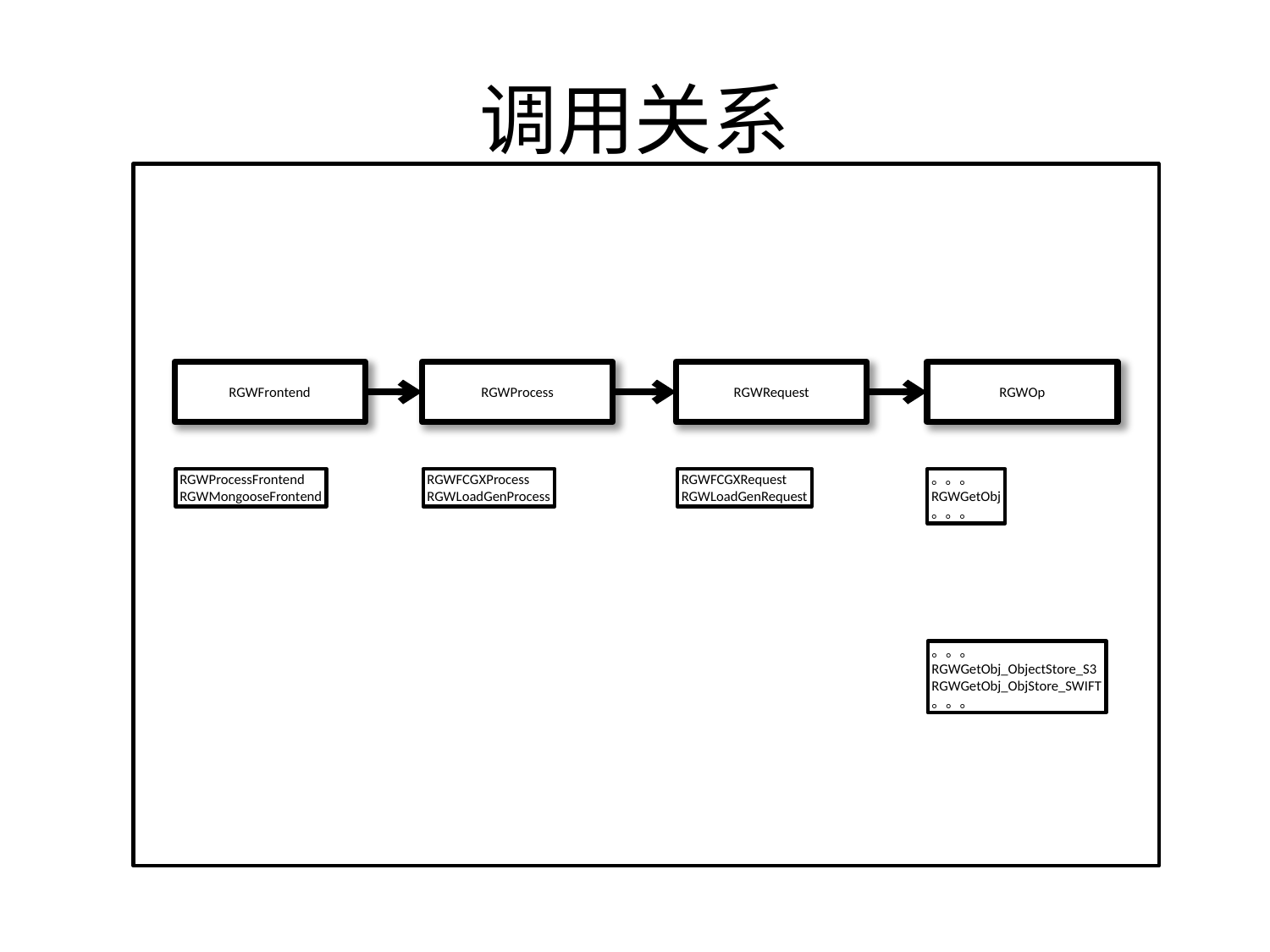

# 调用关系

RGWFrontend
RGWProcess
RGWRequest
RGWOp
RGWProcessFrontend
RGWMongooseFrontend
RGWFCGXProcess
RGWLoadGenProcess
RGWFCGXRequest
RGWLoadGenRequest
。。。
RGWGetObj
。。。
。。。
RGWGetObj_ObjectStore_S3
RGWGetObj_ObjStore_SWIFT
。。。